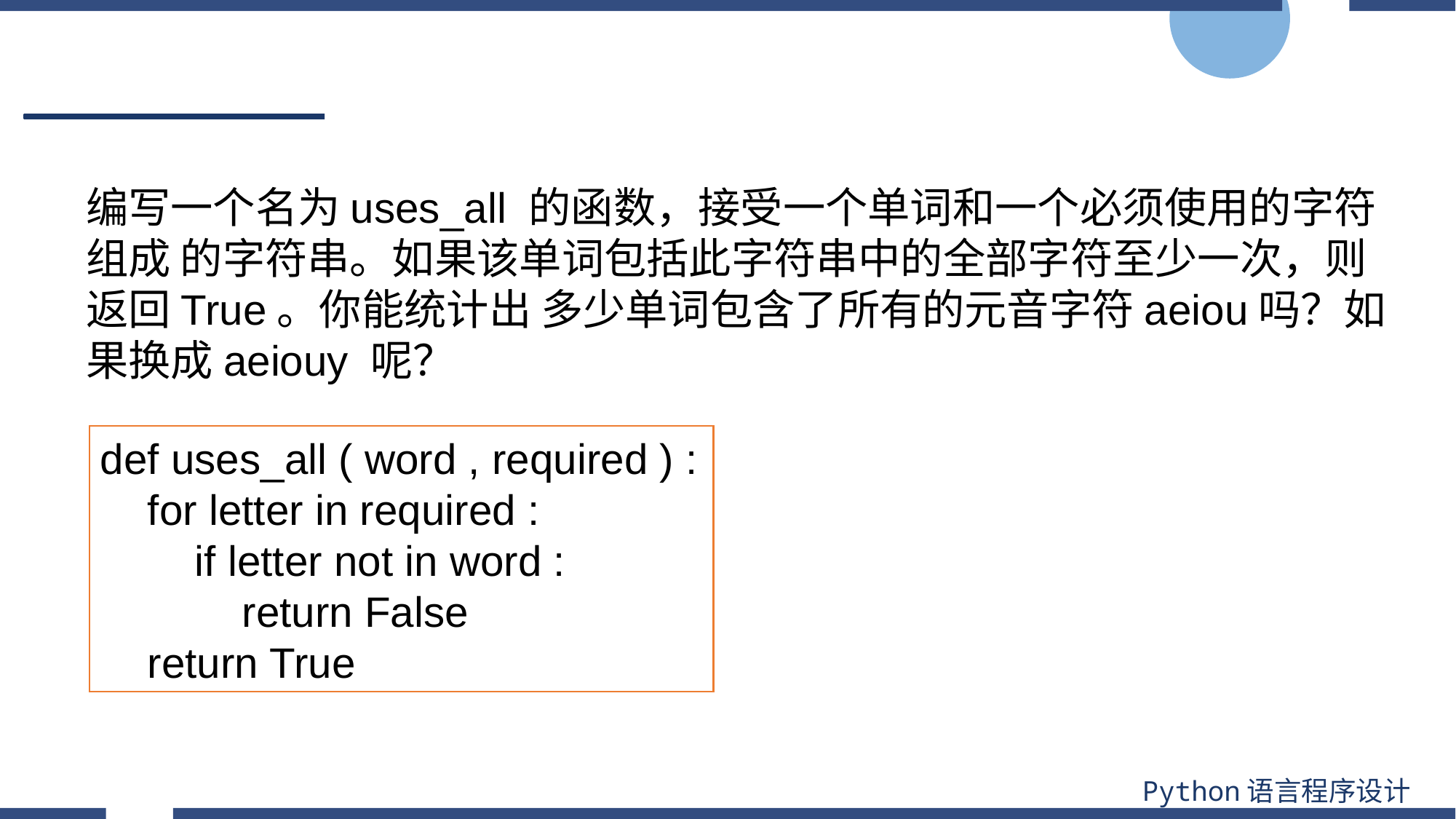

#
编写一个名为uses_all 的函数，接受一个单词和一个必须使用的字符组成 的字符串。如果该单词包括此字符串中的全部字符至少一次，则返回True。你能统计出 多少单词包含了所有的元音字符aeiou吗？如果换成aeiouy 呢？
def uses_all ( word , required ) :
    for letter in required :
        if letter not in word :
            return False
    return True